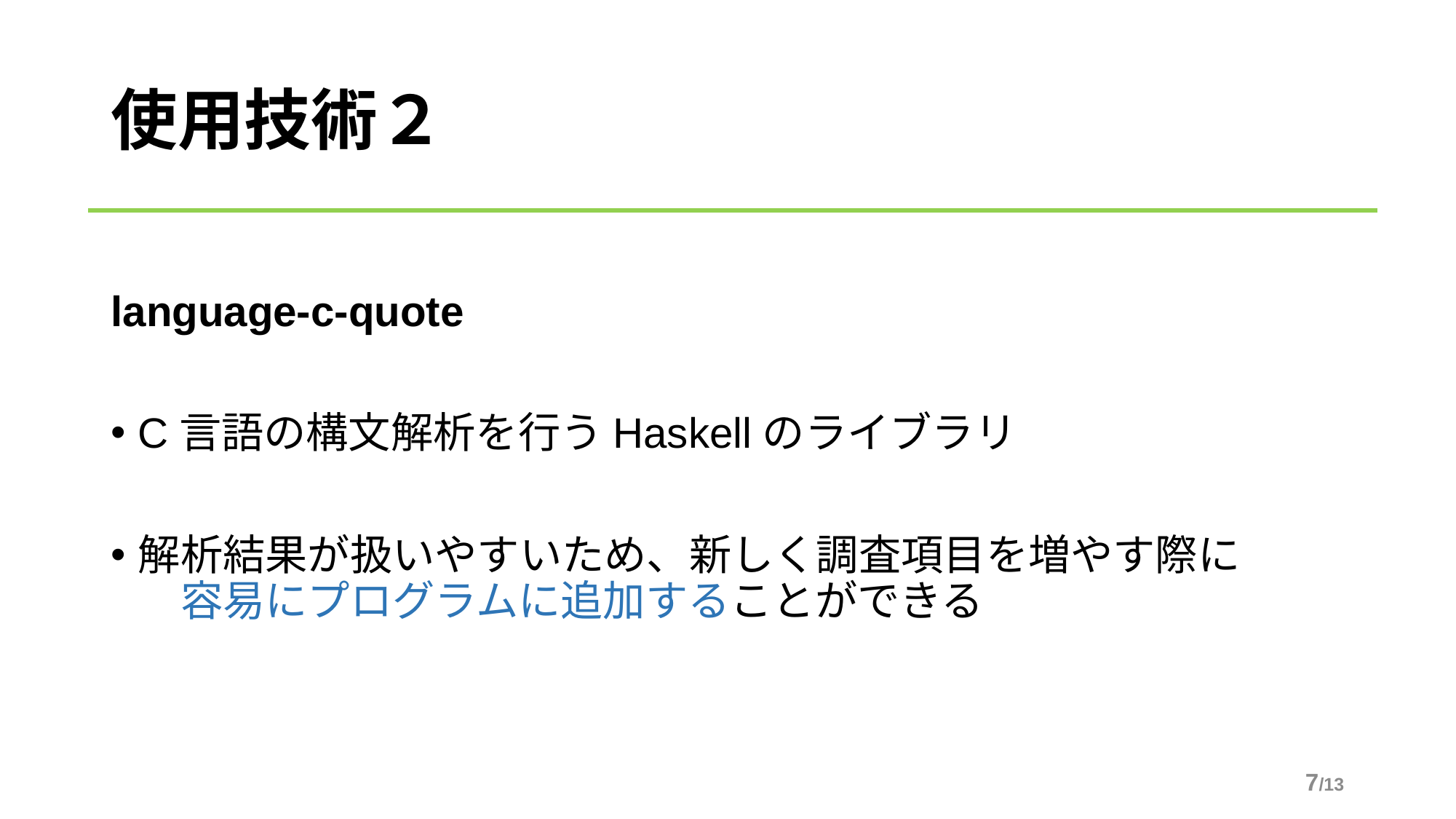

# 使用技術２

language-c-quote

C言語の構文解析を行うHaskellのライブラリ

解析結果が扱いやすいため、新しく調査項目を増やす際に　　　容易にプログラムに追加することができる
7/13